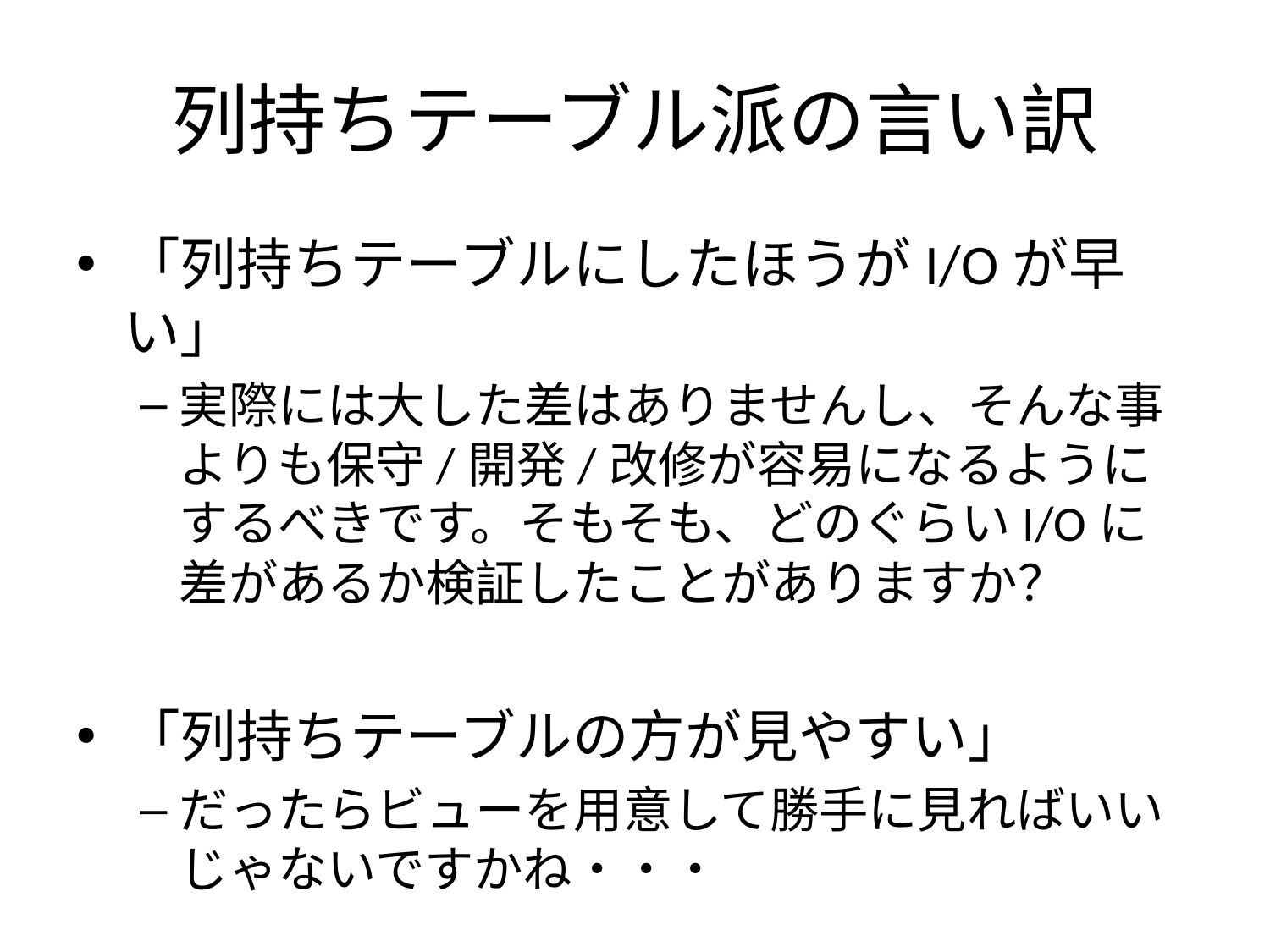

# 列持ちテーブル派の言い訳
「列持ちテーブルにしたほうがI/Oが早い」
実際には大した差はありませんし、そんな事よりも保守/開発/改修が容易になるようにするべきです。そもそも、どのぐらいI/Oに差があるか検証したことがありますか？

「列持ちテーブルの方が見やすい」
だったらビューを用意して勝手に見ればいいじゃないですかね・・・